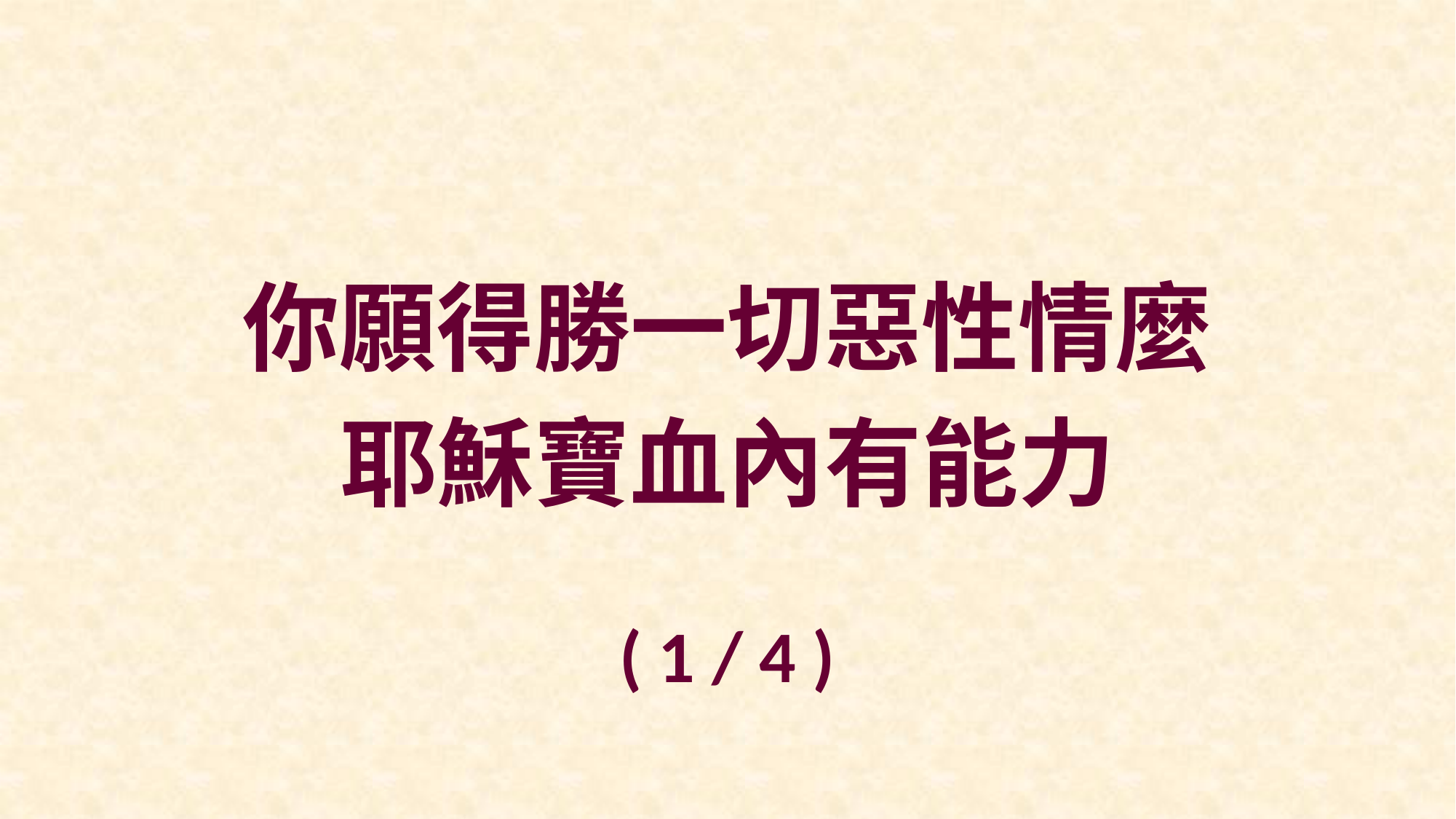

你願得勝一切惡性情麼
耶穌寶血內有能力
( 1 / 4 )